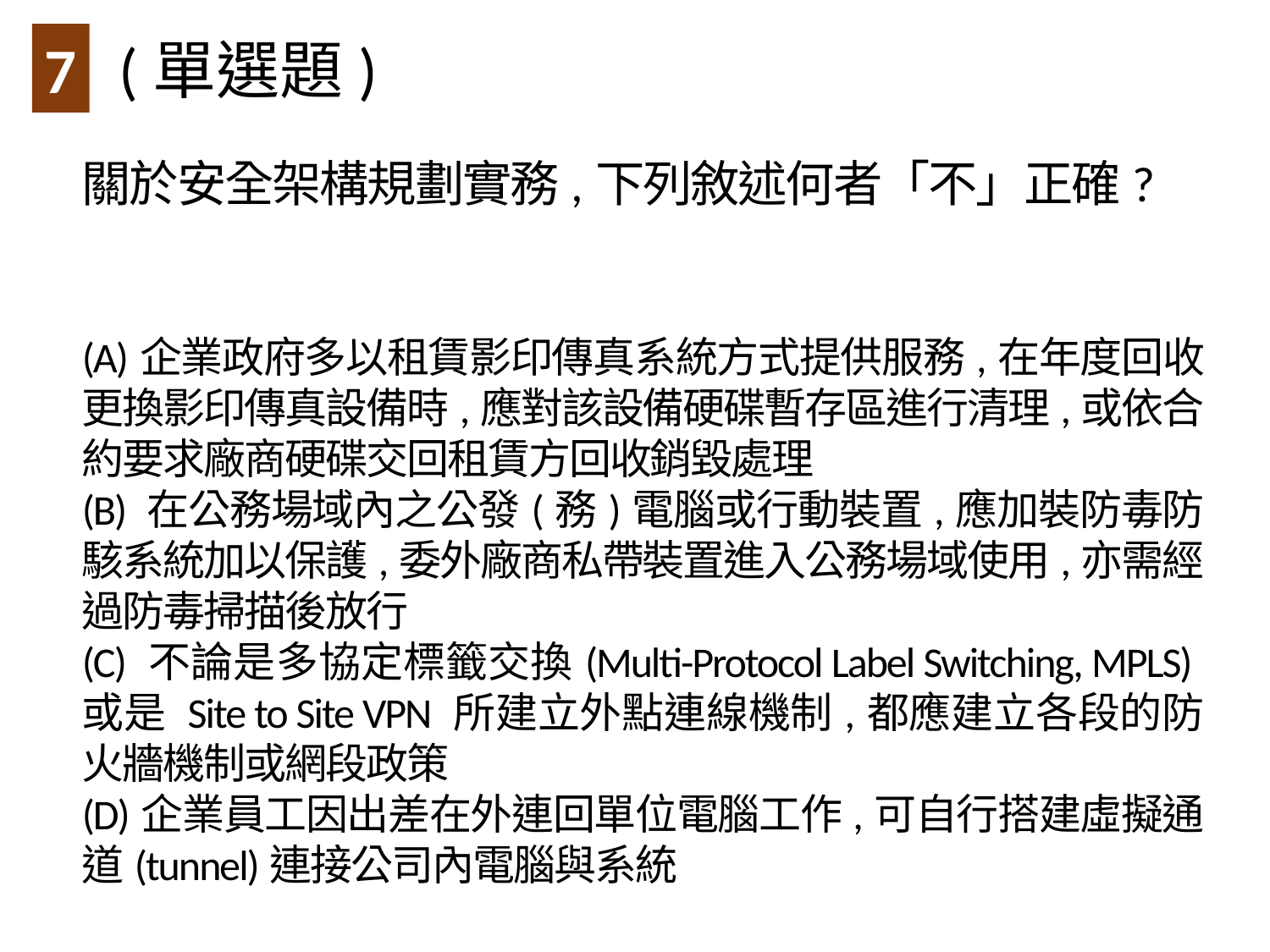

(單選題)
7
關於安全架構規劃實務,下列敘述何者「不」正確?

(A)企業政府多以租賃影印傳真系統方式提供服務,在年度回收更換影印傳真設備時,應對該設備硬碟暫存區進行清理,或依合約要求廠商硬碟交回租賃方回收銷毀處理
(B) 在公務場域內之公發(務)電腦或行動裝置,應加裝防毒防駭系統加以保護,委外廠商私帶裝置進入公務場域使用,亦需經過防毒掃描後放行
(C) 不論是多協定標籤交換(Multi-Protocol Label Switching, MPLS)或是 Site to Site VPN 所建立外點連線機制,都應建立各段的防火牆機制或網段政策
(D)企業員工因出差在外連回單位電腦工作,可自行搭建虛擬通道(tunnel)連接公司內電腦與系統